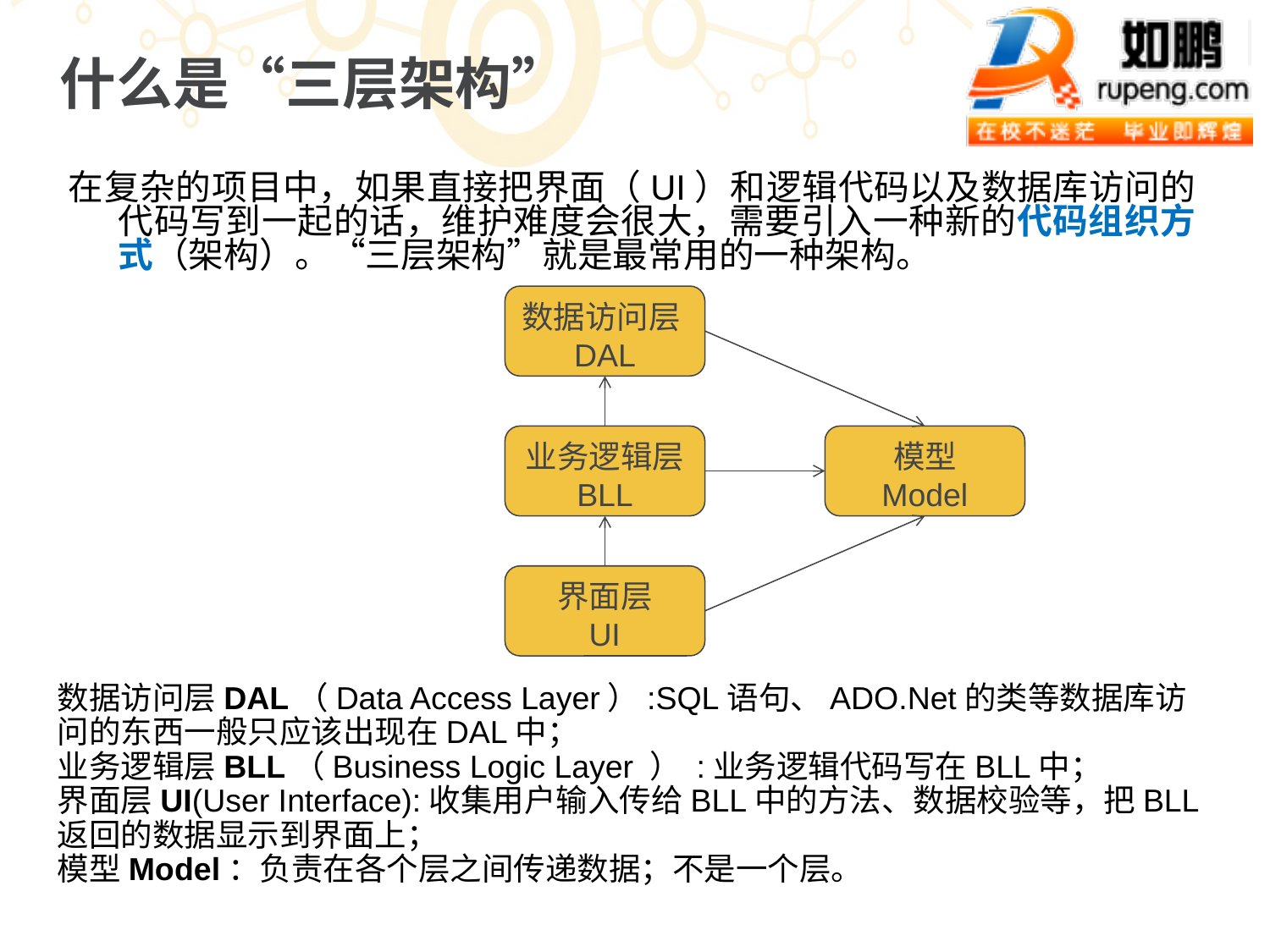

# 什么是“三层架构”
在复杂的项目中，如果直接把界面（UI）和逻辑代码以及数据库访问的代码写到一起的话，维护难度会很大，需要引入一种新的代码组织方式（架构）。“三层架构”就是最常用的一种架构。
数据访问层DAL
业务逻辑层
BLL
模型
Model
界面层
UI
数据访问层DAL（Data Access Layer）:SQL语句、ADO.Net的类等数据库访问的东西一般只应该出现在DAL中；
业务逻辑层BLL（Business Logic Layer ） :业务逻辑代码写在BLL中；
界面层UI(User Interface):收集用户输入传给BLL中的方法、数据校验等，把BLL返回的数据显示到界面上；
模型Model：负责在各个层之间传递数据；不是一个层。